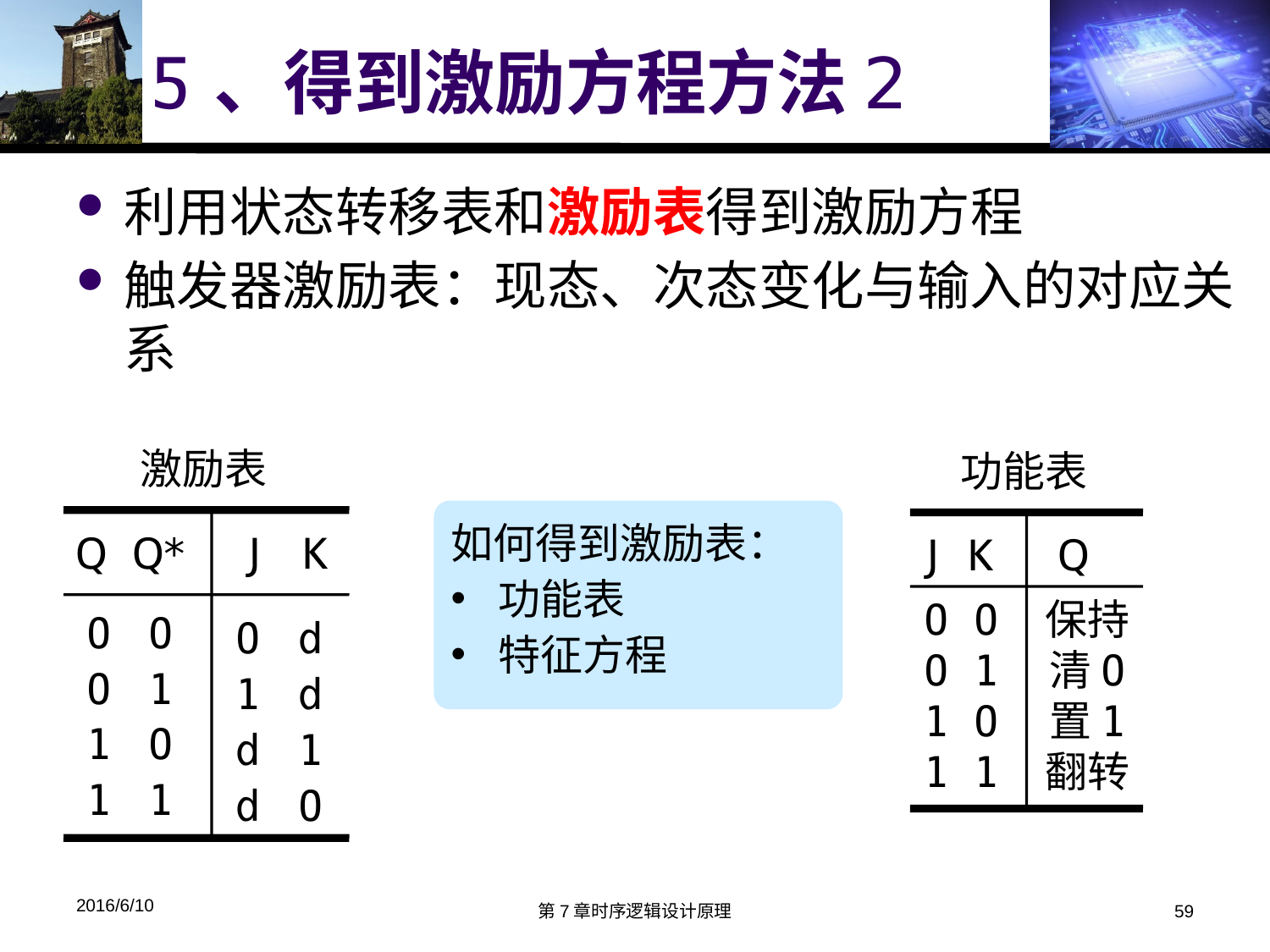

# 5、得到激励方程方法2
利用状态转移表和激励表得到激励方程
触发器激励表：现态、次态变化与输入的对应关系

激励表

Q  Q*
J   K

0   0
0   1
1   0
1   1

功能表

J  K     Q

0  0
0  1
1  0
1  1
保持
清0
置1
翻转

如何得到激励表：
功能表
特征方程
0   d
1   d
d   1
d   0
2016/6/10
第7章时序逻辑设计原理
59